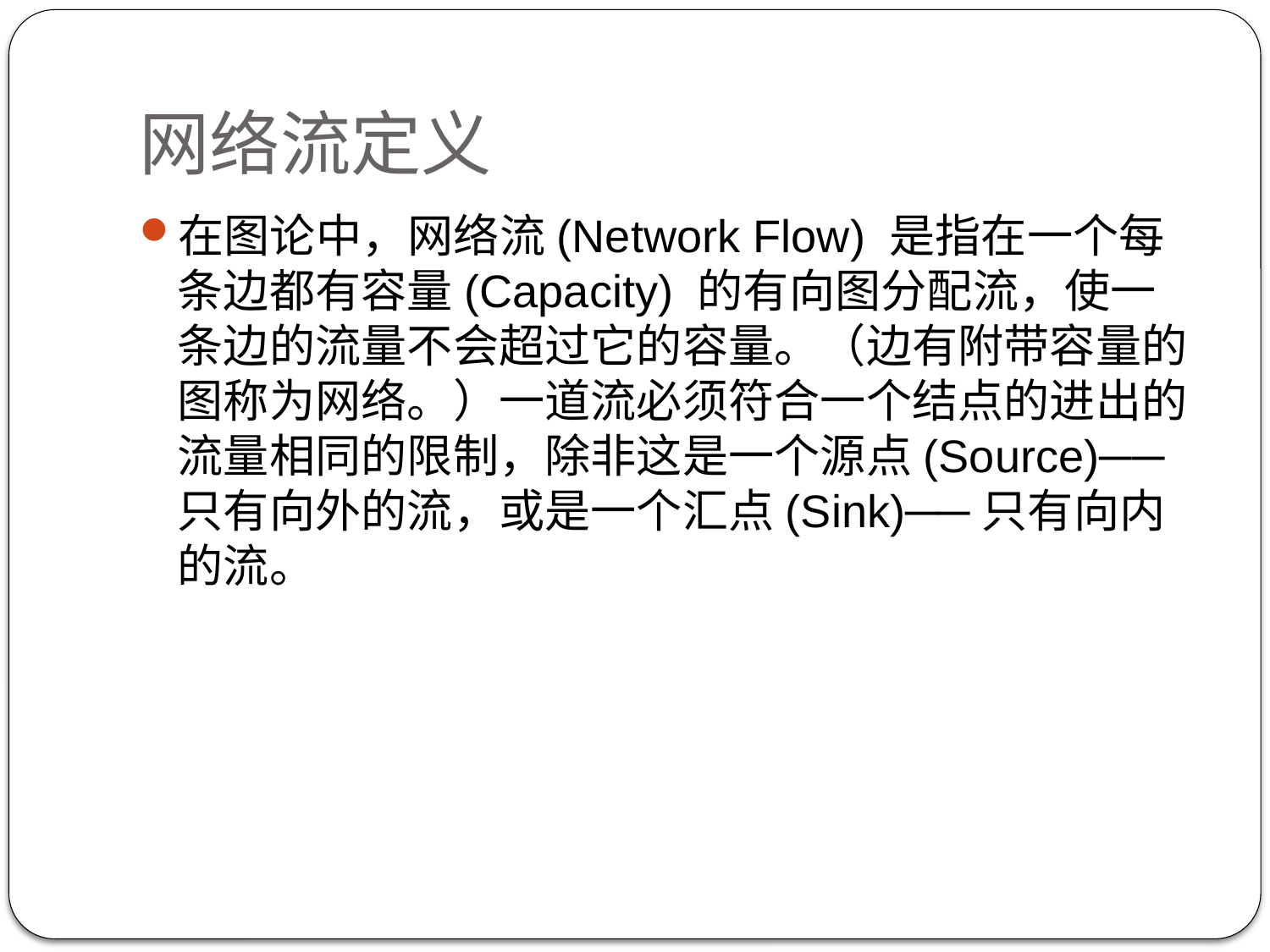

# 网络流定义
在图论中，网络流(Network Flow) 是指在一个每条边都有容量(Capacity) 的有向图分配流，使一条边的流量不会超过它的容量。（边有附带容量的图称为网络。）一道流必须符合一个结点的进出的流量相同的限制，除非这是一个源点(Source)──只有向外的流，或是一个汇点(Sink)──只有向内的流。